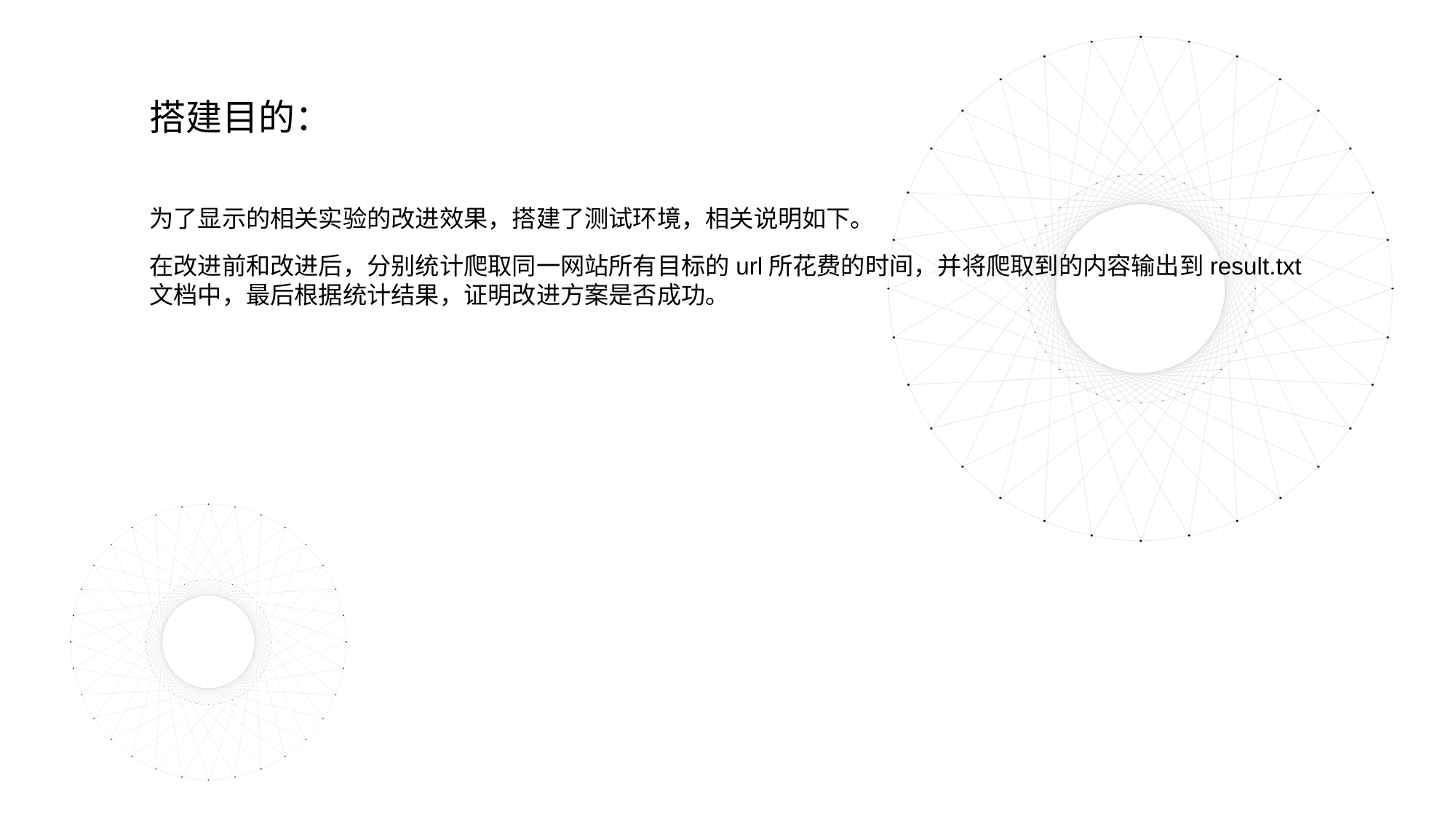

搭建目的：
为了显示的相关实验的改进效果，搭建了测试环境，相关说明如下。
在改进前和改进后，分别统计爬取同一网站所有目标的url所花费的时间，并将爬取到的内容输出到result.txt文档中，最后根据统计结果，证明改进方案是否成功。